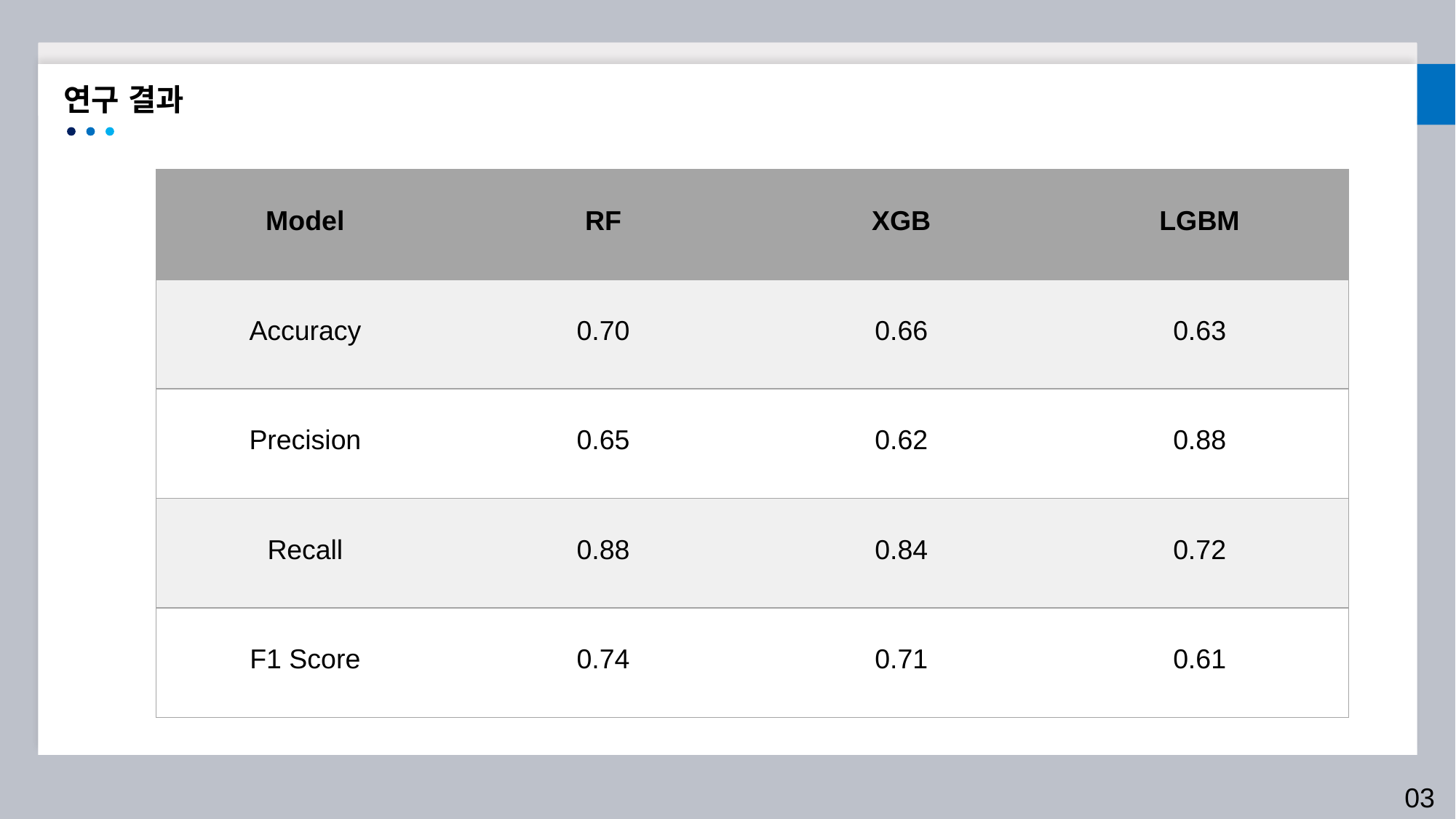

연구 결과

| Model | RF | XGB | LGBM |
| --- | --- | --- | --- |
| Accuracy | 0.70 | 0.66 | 0.63 |
| Precision | 0.65 | 0.62 | 0.88 |
| Recall | 0.88 | 0.84 | 0.72 |
| F1 Score | 0.74 | 0.71 | 0.61 |
03